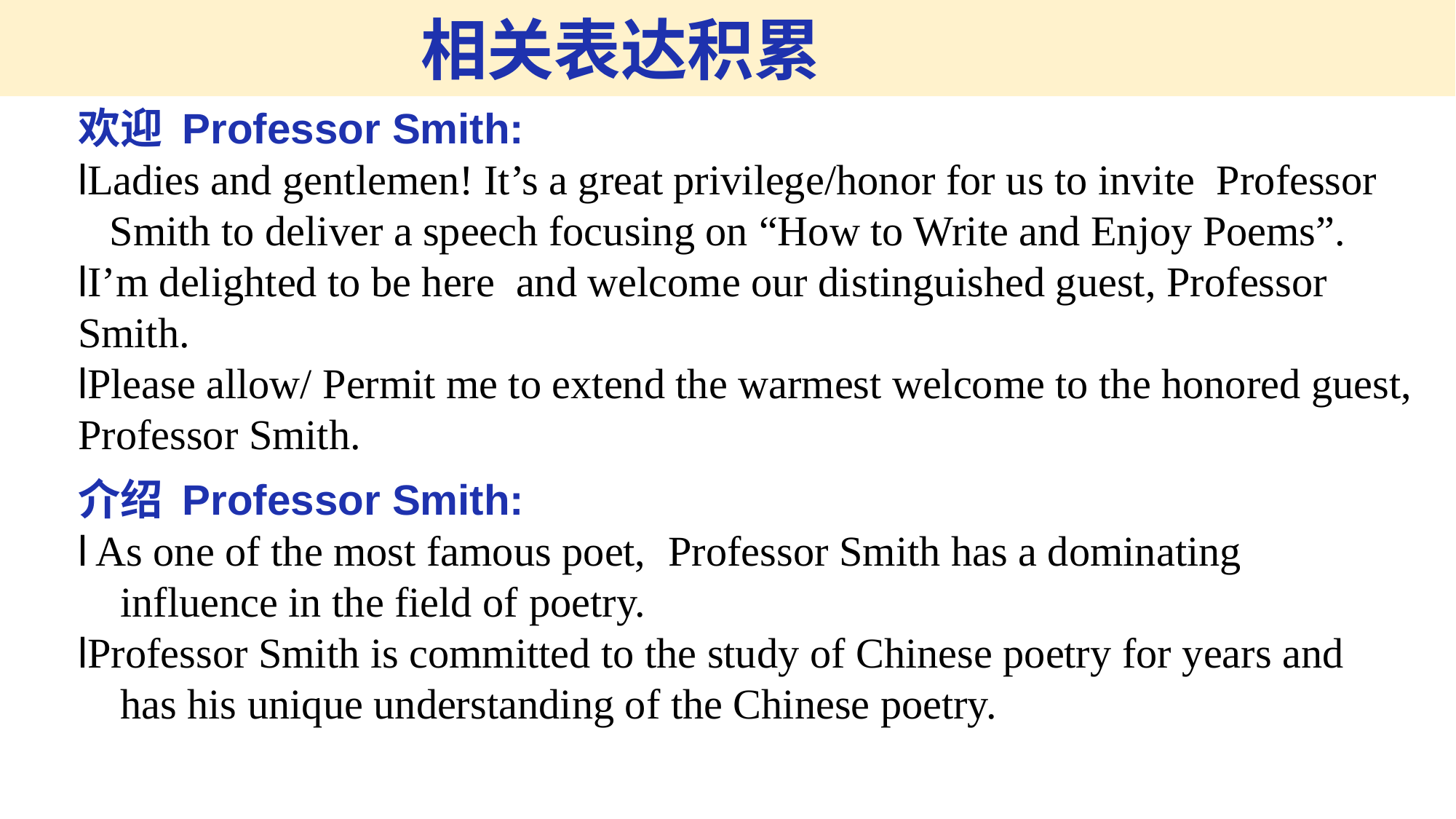

相关表达积累
欢迎 Professor Smith:
lLadies and gentlemen! It’s a great privilege/honor for us to invite  Professor
   Smith to deliver a speech focusing on “How to Write and Enjoy Poems”.
lI’m delighted to be here  and welcome our distinguished guest, Professor Smith.
lPlease allow/ Permit me to extend the warmest welcome to the honored guest, Professor Smith.
介绍 Professor Smith:
l As one of the most famous poet,  Professor Smith has a dominating
    influence in the field of poetry.
lProfessor Smith is committed to the study of Chinese poetry for years and
    has his unique understanding of the Chinese poetry.